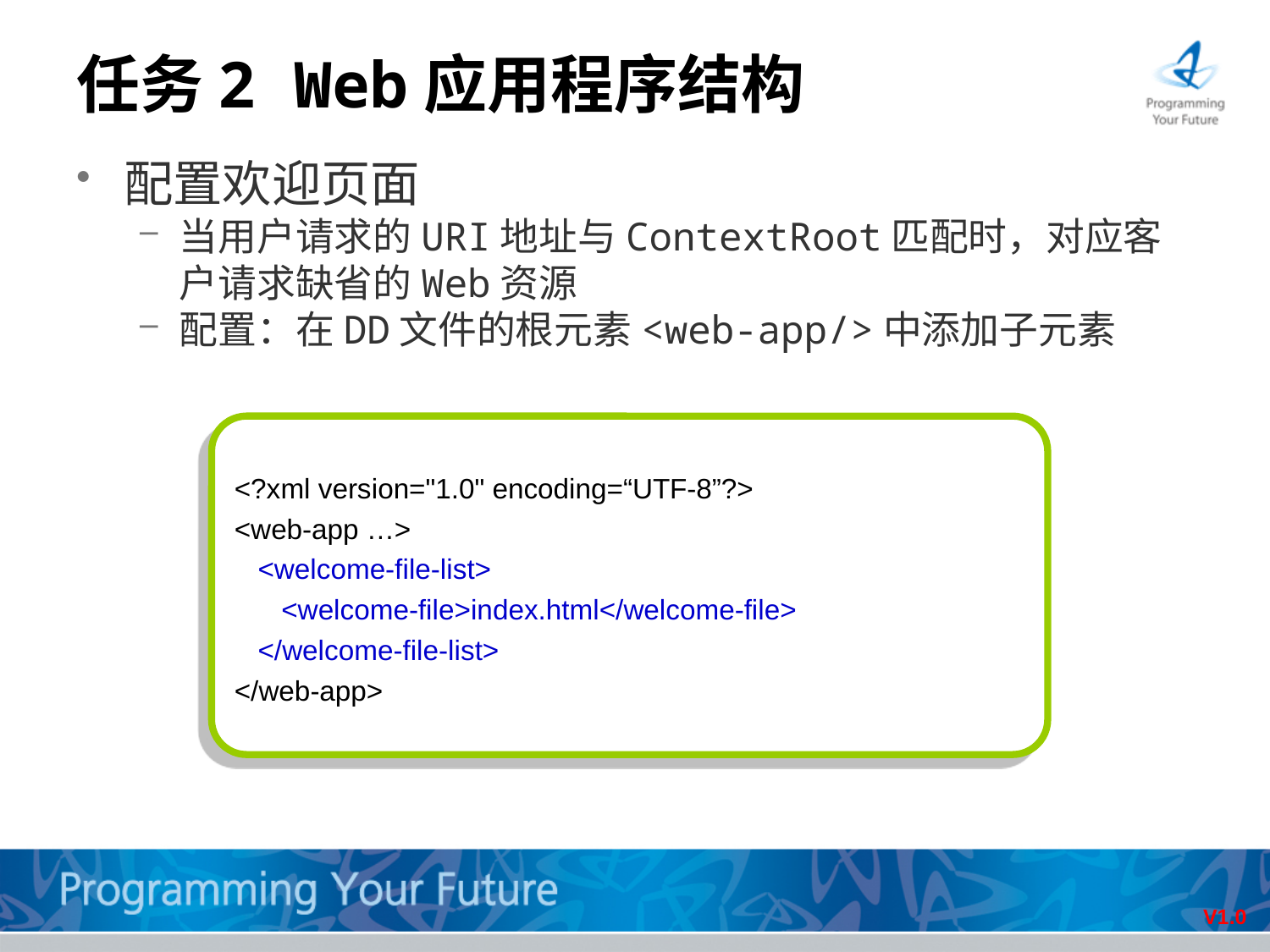

# 任务2 Web应用程序结构
配置欢迎页面
当用户请求的URI地址与ContextRoot匹配时，对应客户请求缺省的Web资源
配置：在DD文件的根元素<web-app/>中添加子元素

<?xml version="1.0" encoding=“UTF-8”?>
<web-app …>
   <welcome-file-list>
      <welcome-file>index.html</welcome-file>
   </welcome-file-list>
</web-app>